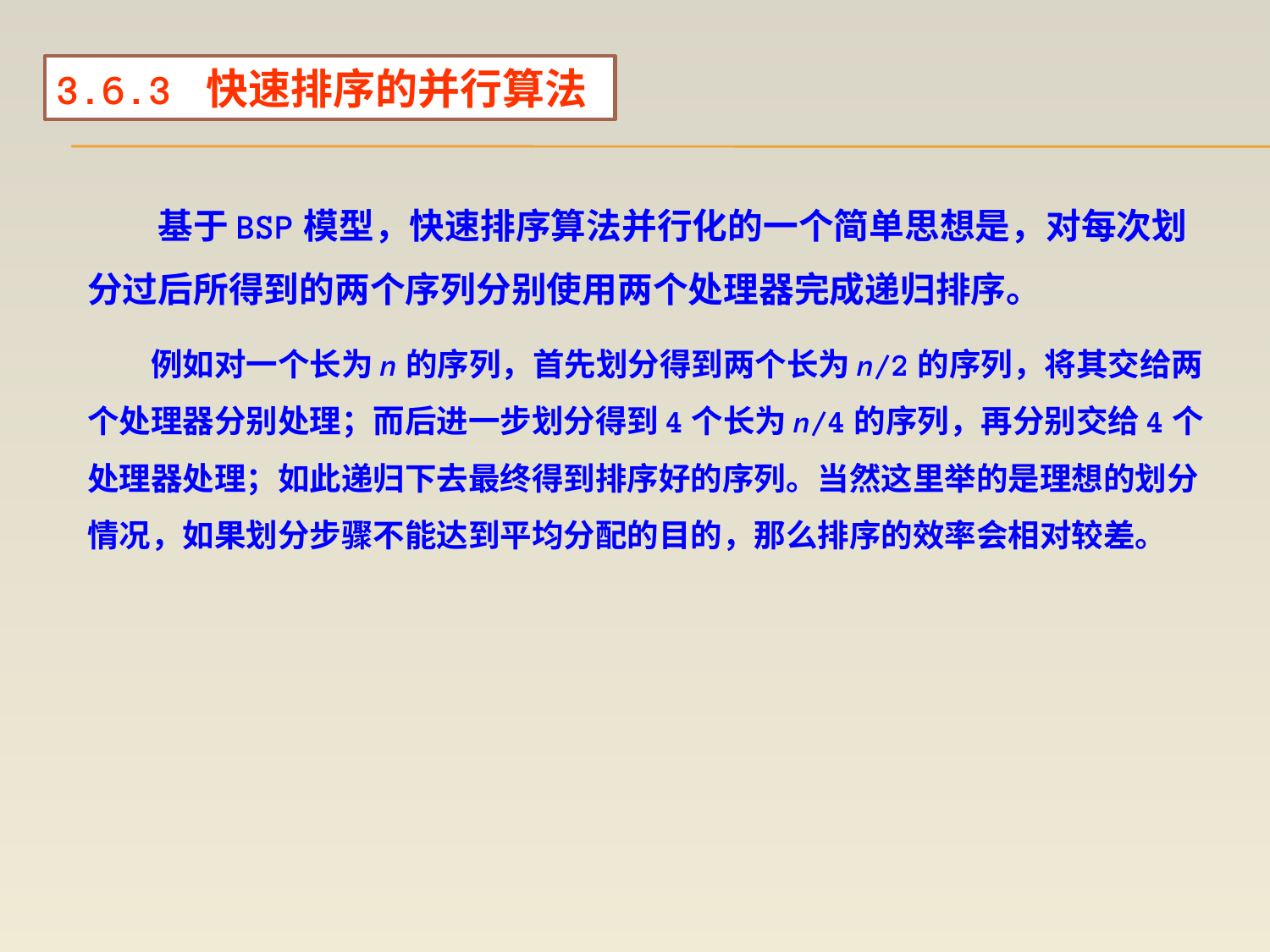

3.6.3 快速排序的并行算法
　　基于BSP模型，快速排序算法并行化的一个简单思想是，对每次划分过后所得到的两个序列分别使用两个处理器完成递归排序。
　　例如对一个长为n的序列，首先划分得到两个长为n/2的序列，将其交给两个处理器分别处理；而后进一步划分得到4个长为n/4的序列，再分别交给4个处理器处理；如此递归下去最终得到排序好的序列。当然这里举的是理想的划分情况，如果划分步骤不能达到平均分配的目的，那么排序的效率会相对较差。